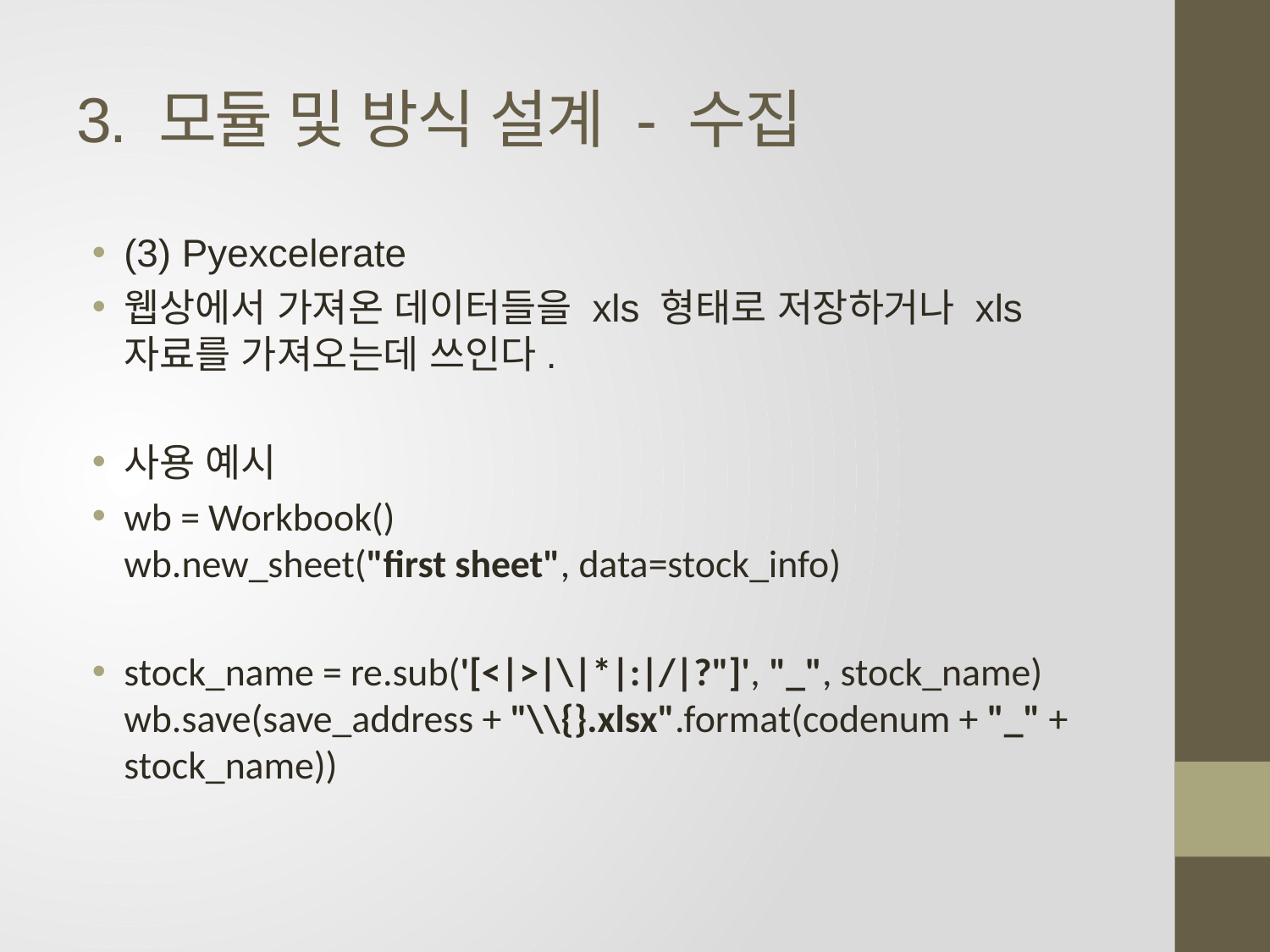

# 3. 모듈 및 방식 설계 - 수집
(3) Pyexcelerate
웹상에서 가져온 데이터들을 xls 형태로 저장하거나 xls자료를 가져오는데 쓰인다.

사용 예시
wb = Workbook()
wb.new_sheet("first sheet", data=stock_info)

stock_name = re.sub('[<|>|\|*|:|/|?"]', "_", stock_name)
wb.save(save_address + "\\{}.xlsx".format(codenum + "_" + stock_name))